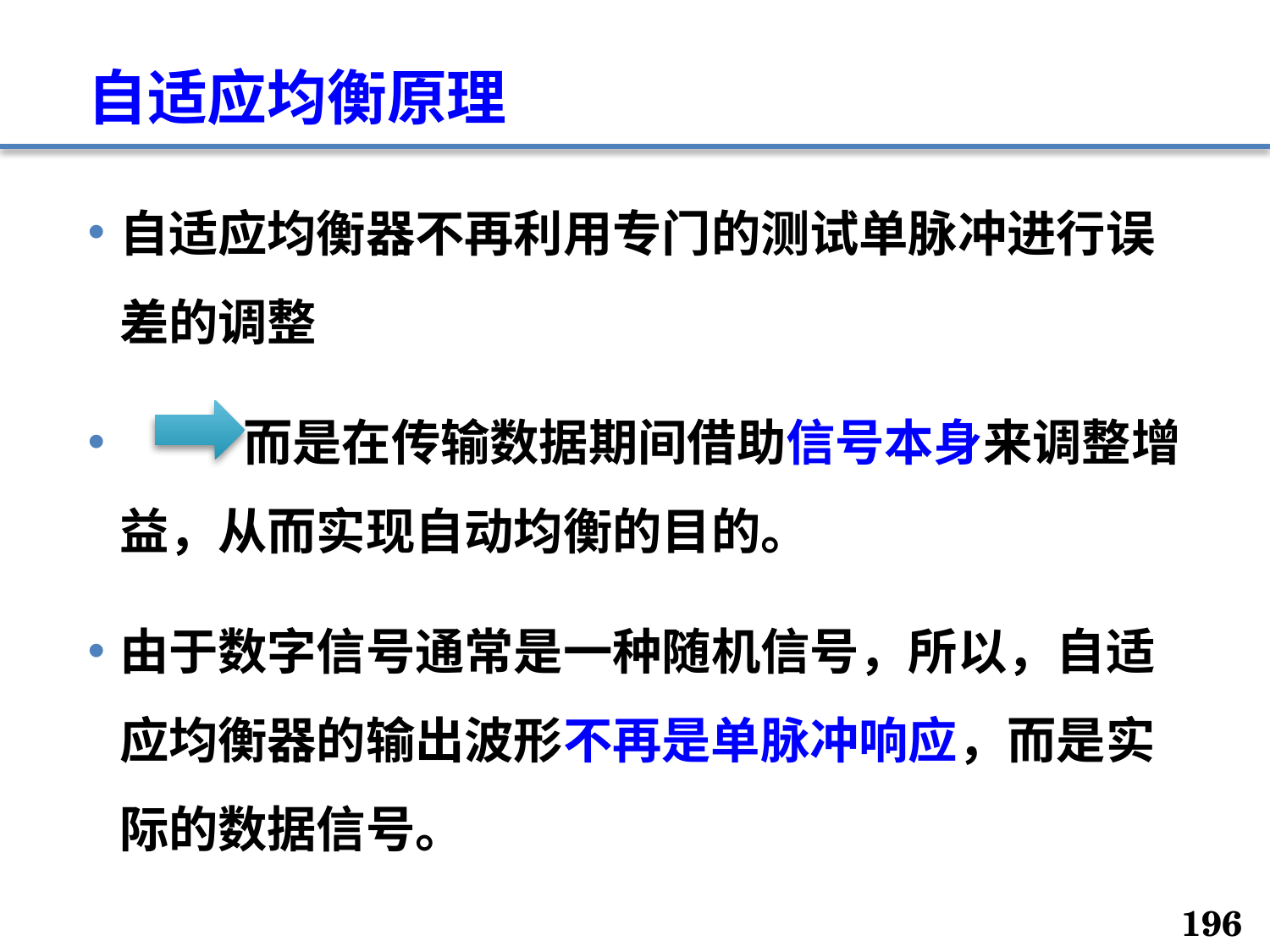

# 自适应均衡原理
自适应均衡器不再利用专门的测试单脉冲进行误差的调整
          而是在传输数据期间借助信号本身来调整增益，从而实现自动均衡的目的。
由于数字信号通常是一种随机信号，所以，自适应均衡器的输出波形不再是单脉冲响应，而是实际的数据信号。

196